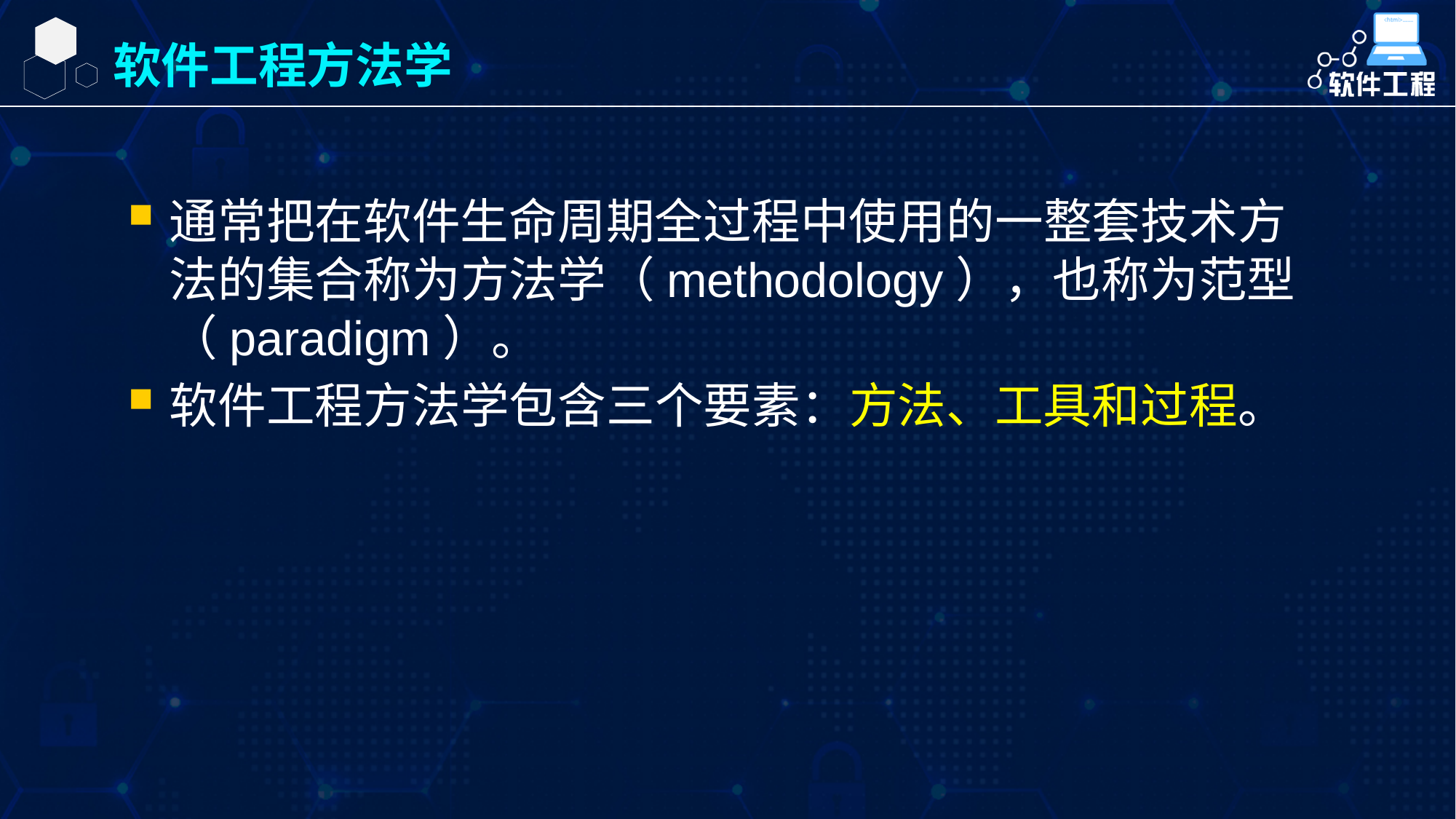

软件工程方法学

通常把在软件生命周期全过程中使用的一整套技术方法的集合称为方法学（methodology），也称为范型（paradigm）。
软件工程方法学包含三个要素：方法、工具和过程。